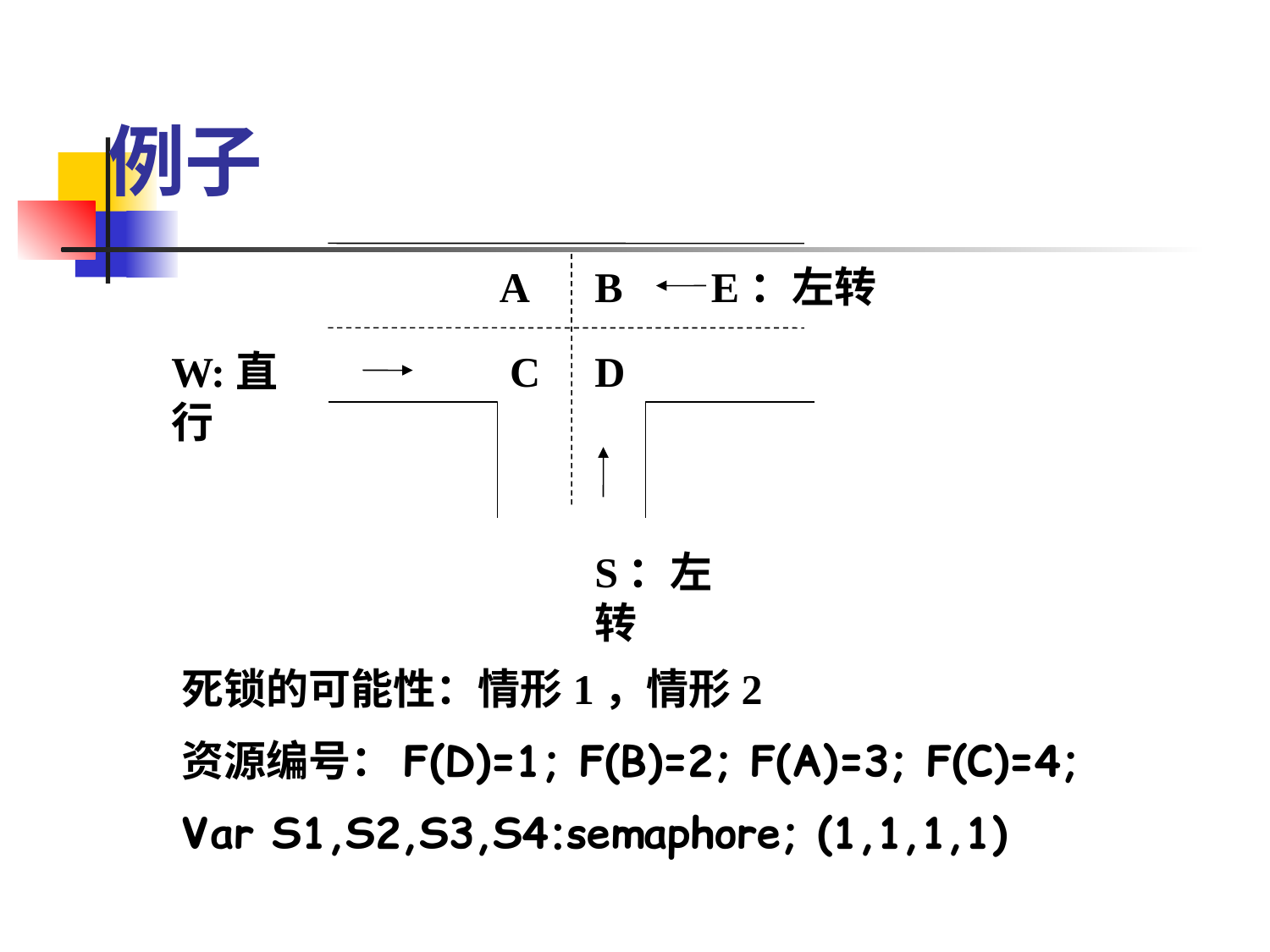

# 例子

A

B
E：左转

W:直行
C
D

S：左转
死锁的可能性：情形1，情形2
资源编号：F(D)=1; F(B)=2; F(A)=3; F(C)=4;
Var S1,S2,S3,S4:semaphore; (1,1,1,1)